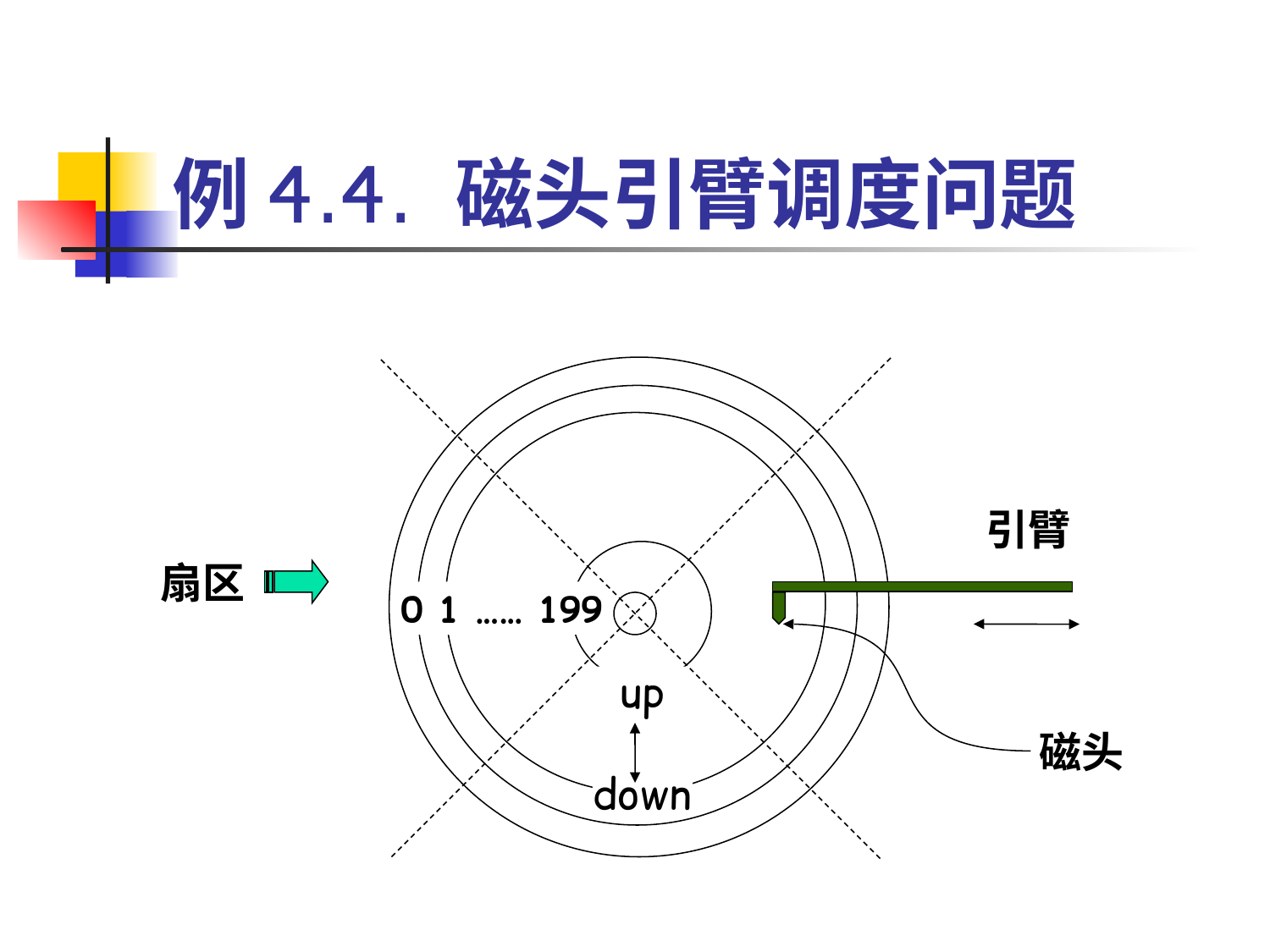

# 例4.4. 磁头引臂调度问题

引臂

扇区

0 1 …… 199

up

down
磁头